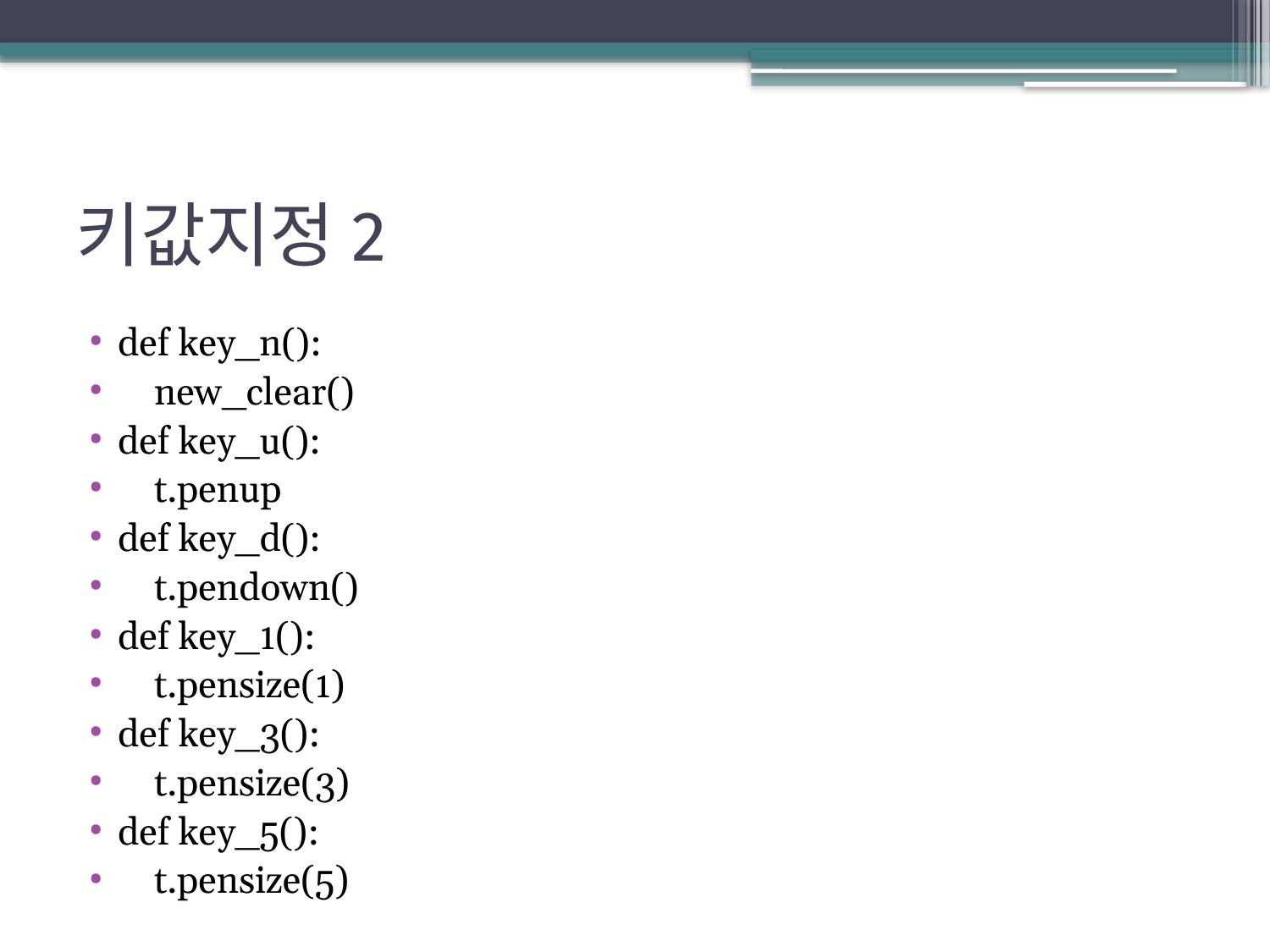

# 키값지정2
def key_n():
    new_clear()
def key_u():
    t.penup
def key_d():
    t.pendown()
def key_1():
    t.pensize(1)
def key_3():
    t.pensize(3)
def key_5():
    t.pensize(5)